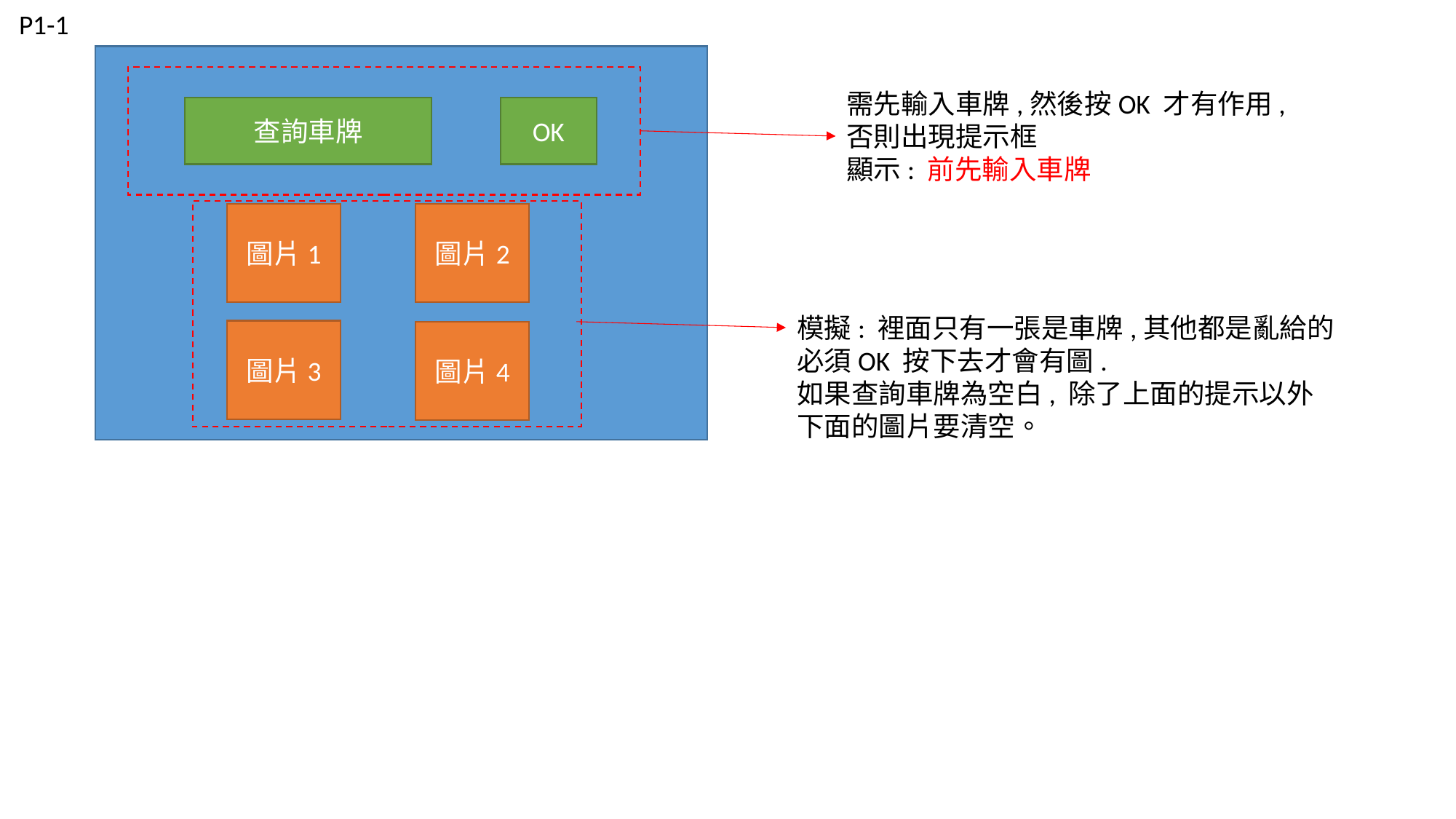

P1-1

需先輸入車牌,然後按OK 才有作用,
否則出現提示框
顯示: 前先輸入車牌
查詢車牌
OK

圖片1
圖片2
模擬: 裡面只有一張是車牌,其他都是亂給的
必須OK 按下去才會有圖.
如果查詢車牌為空白, 除了上面的提示以外
下面的圖片要清空。
圖片3
圖片4